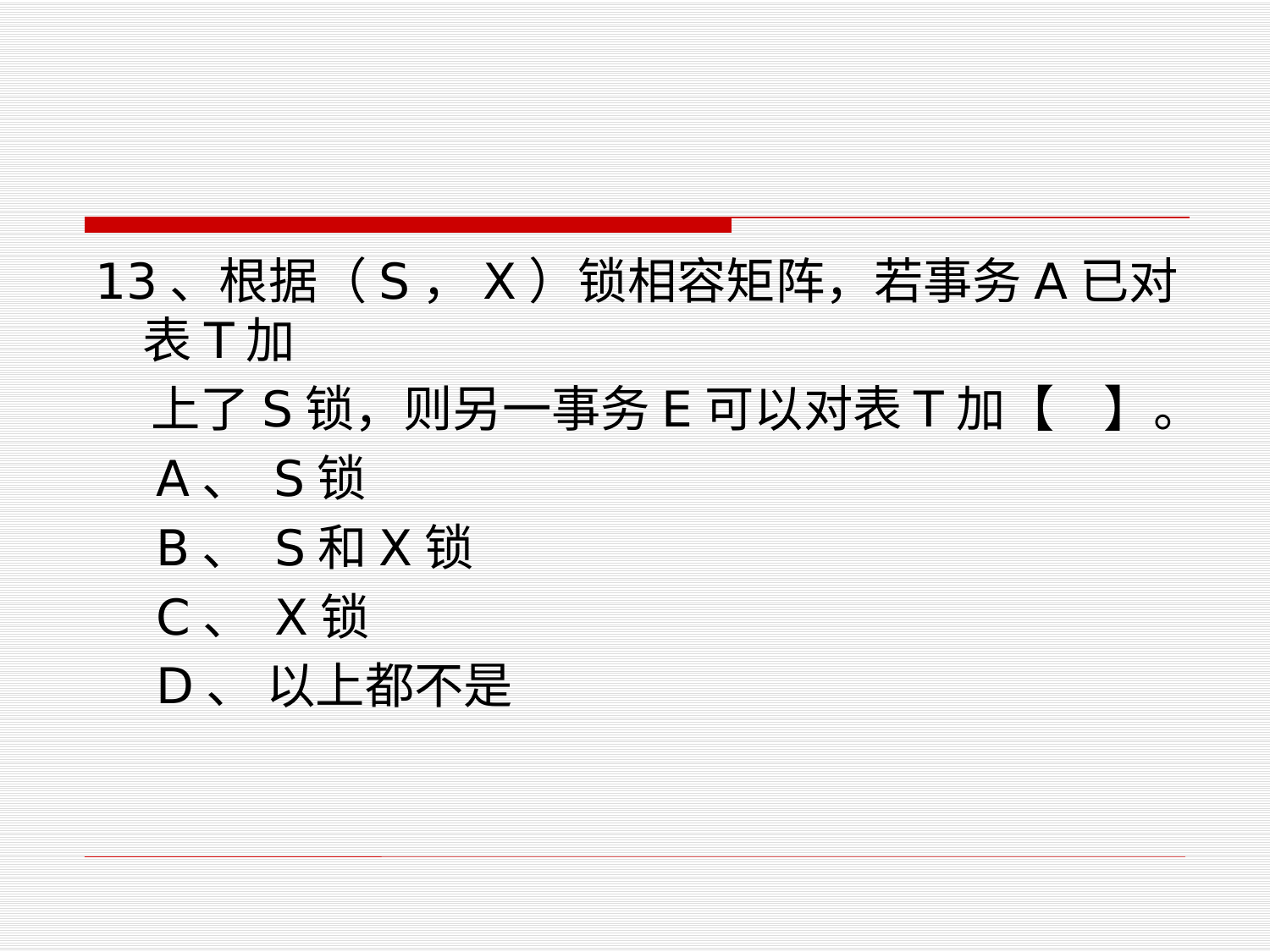

#
13、根据（S，X）锁相容矩阵，若事务A已对表T加
    上了S锁，则另一事务E可以对表T加【　】。
　A、 S锁
　B、 S和X锁
　C、 X锁
　D、 以上都不是